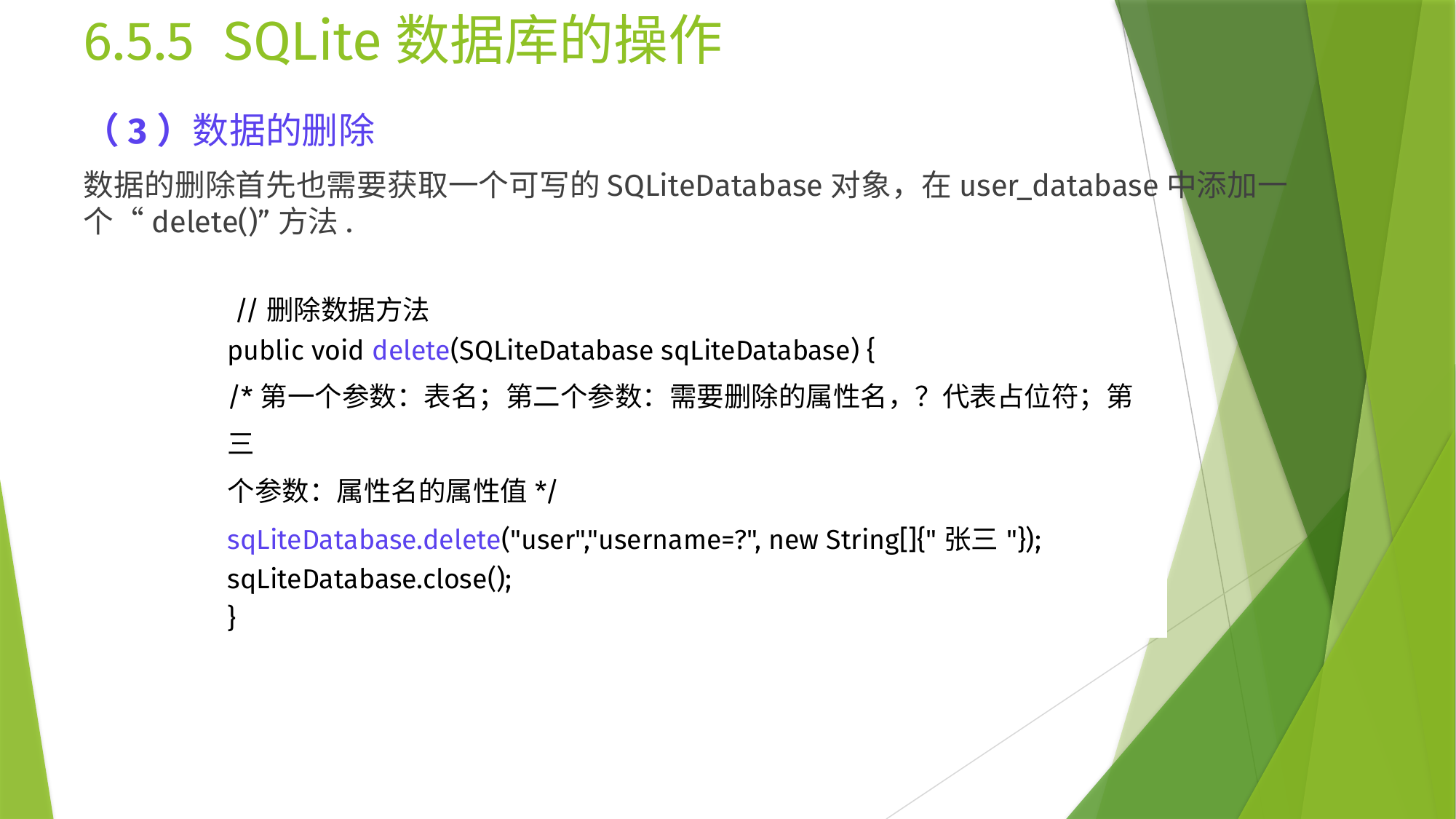

# 6.5.5  SQLite数据库的操作
（3）数据的删除
数据的删除首先也需要获取一个可写的SQLiteDatabase对象，在user_database中添加一个“delete()”方法.
| //删除数据方法 public void delete(SQLiteDatabase sqLiteDatabase) { /\*第一个参数：表名；第二个参数：需要删除的属性名，？代表占位符；第三 个参数：属性名的属性值\*/ sqLiteDatabase.delete("user","username=?", new String[]{"张三"}); sqLiteDatabase.close(); } |
| --- |